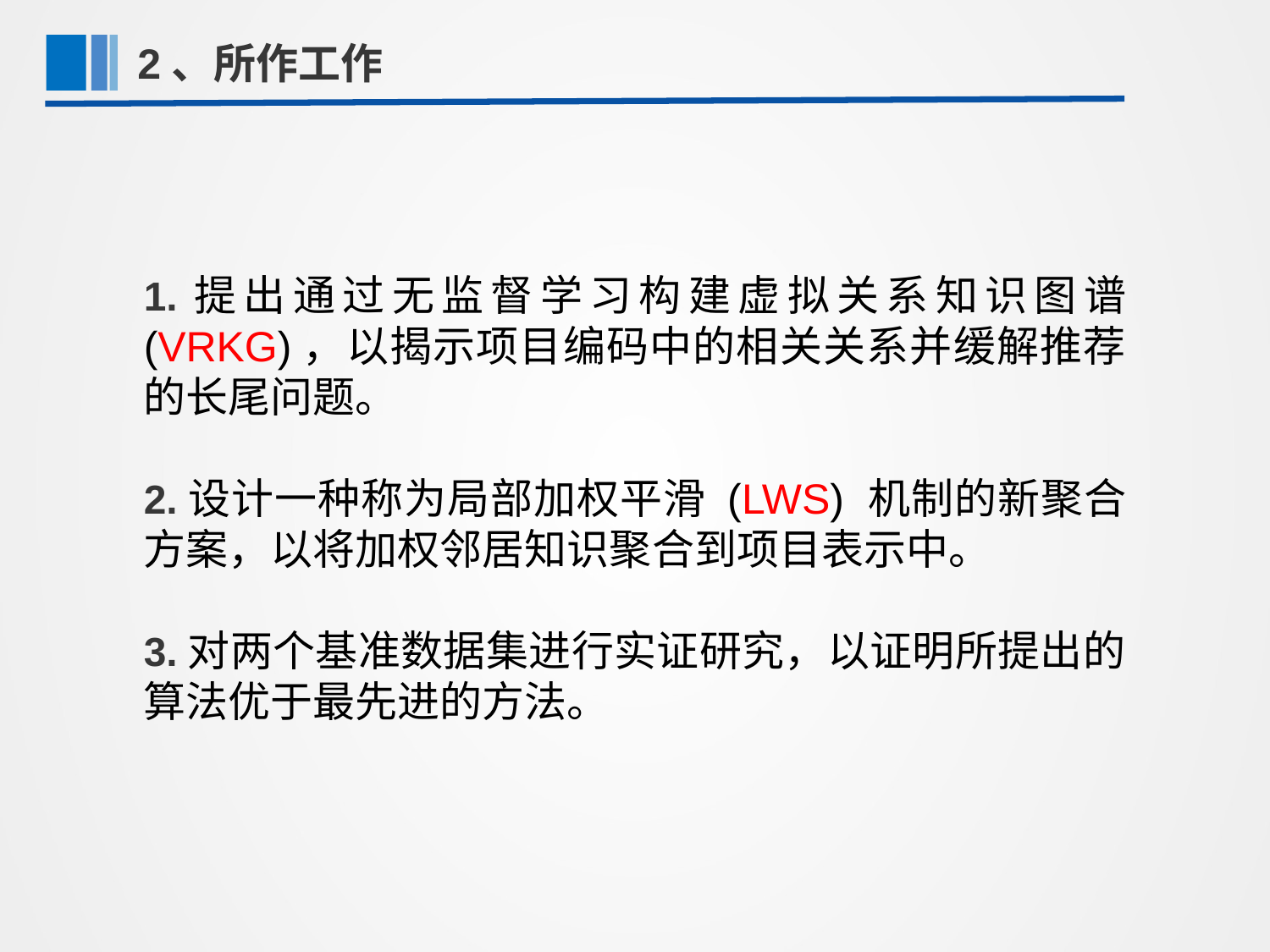

2、所作工作

1.提出通过无监督学习构建虚拟关系知识图谱 (VRKG)，以揭示项目编码中的相关关系并缓解推荐的长尾问题。

2.设计一种称为局部加权平滑 (LWS) 机制的新聚合方案，以将加权邻居知识聚合到项目表示中。

3.对两个基准数据集进行实证研究，以证明所提出的算法优于最先进的方法。